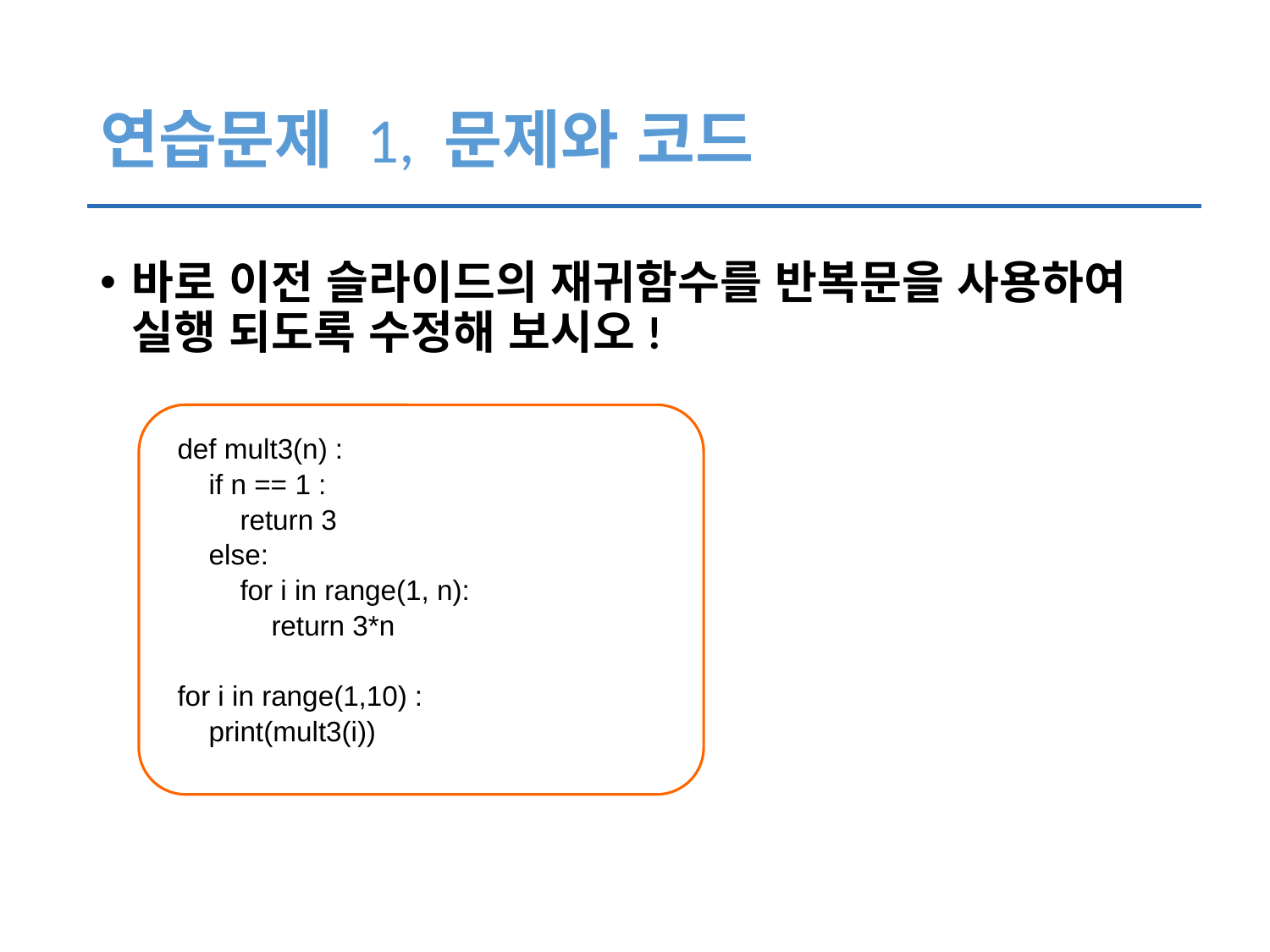

# 연습문제 1, 문제와 코드
바로 이전 슬라이드의 재귀함수를 반복문을 사용하여 실행 되도록 수정해 보시오!

def mult3(n) :
    if n == 1 :
        return 3
    else:
        for i in range(1, n):
            return 3*n

for i in range(1,10) :
    print(mult3(i))